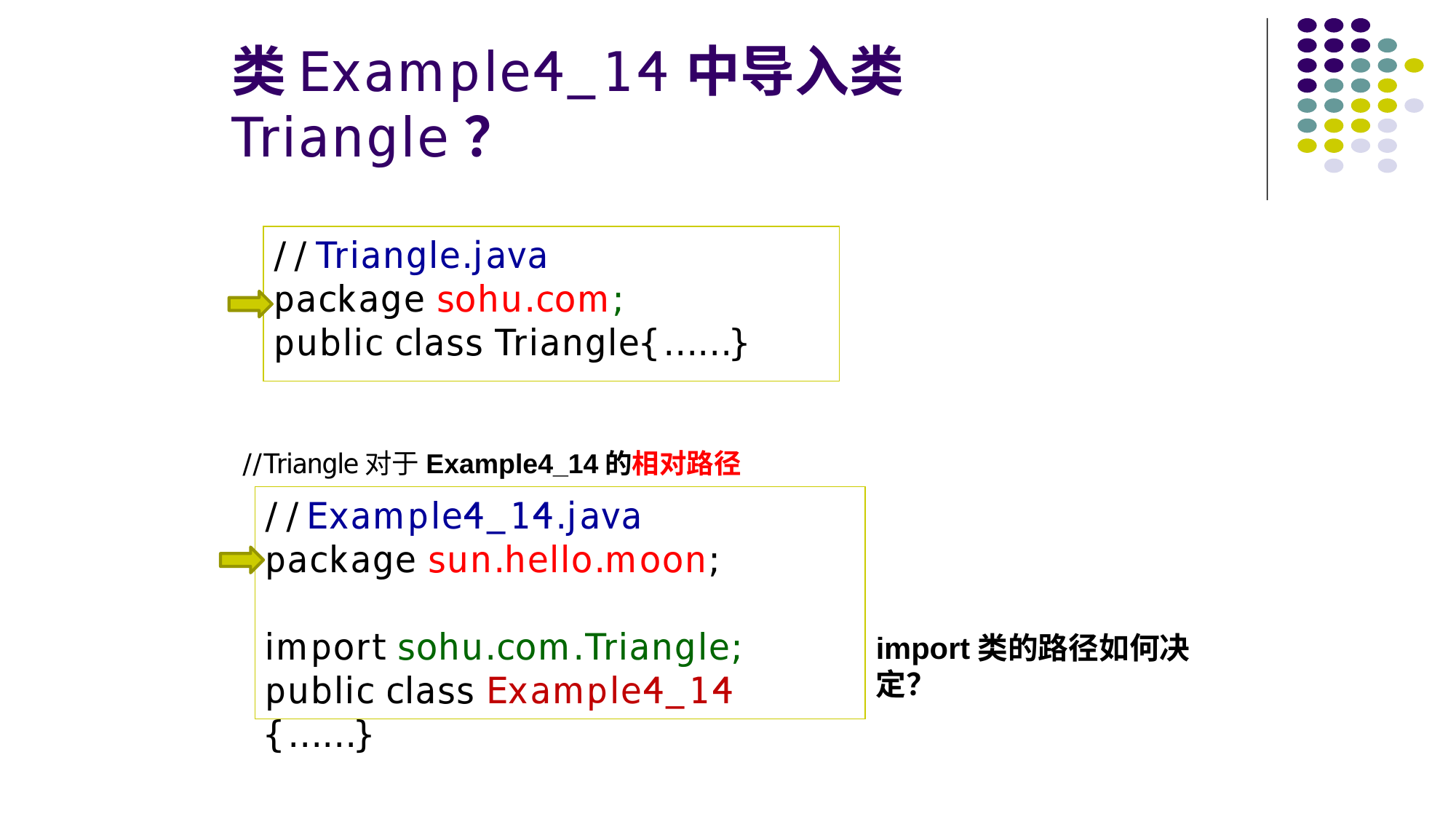

# 类Example4_14中导入类Triangle？
//Triangle.java
package sohu.com;
public class Triangle{......}

//Triangle对于Example4_14的相对路径
//Example4_14.java
package sun.hello.moon;

import sohu.com.Triangle;
public class Example4_14 {......}

import类的路径如何决定？
104